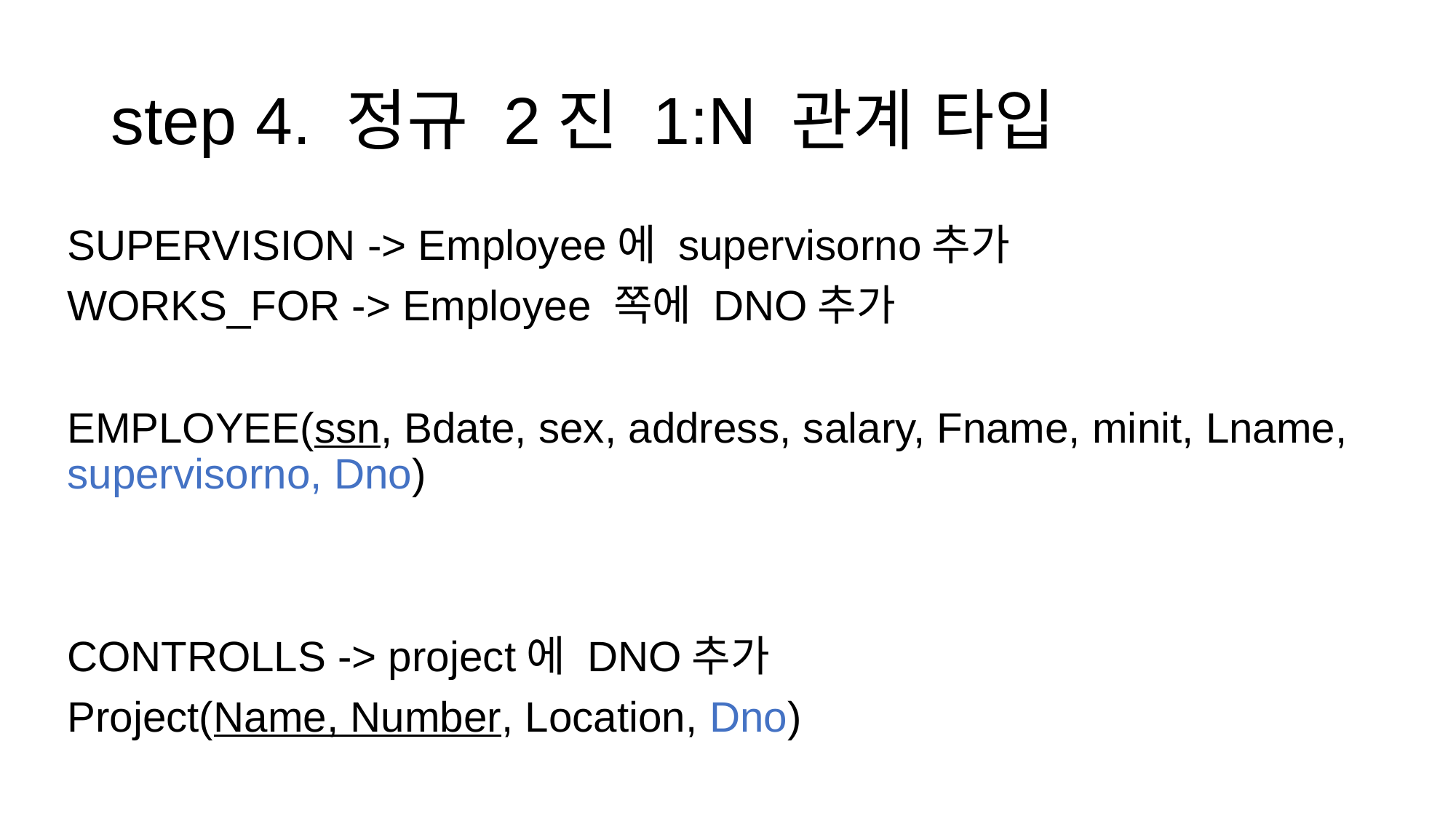

# step 4. 정규 2진 1:N 관계 타입
SUPERVISION -> Employee에 supervisorno추가
WORKS_FOR -> Employee 쪽에 DNO추가

EMPLOYEE(ssn, Bdate, sex, address, salary, Fname, minit, Lname, supervisorno, Dno)

CONTROLLS -> project에 DNO추가
Project(Name, Number, Location, Dno)